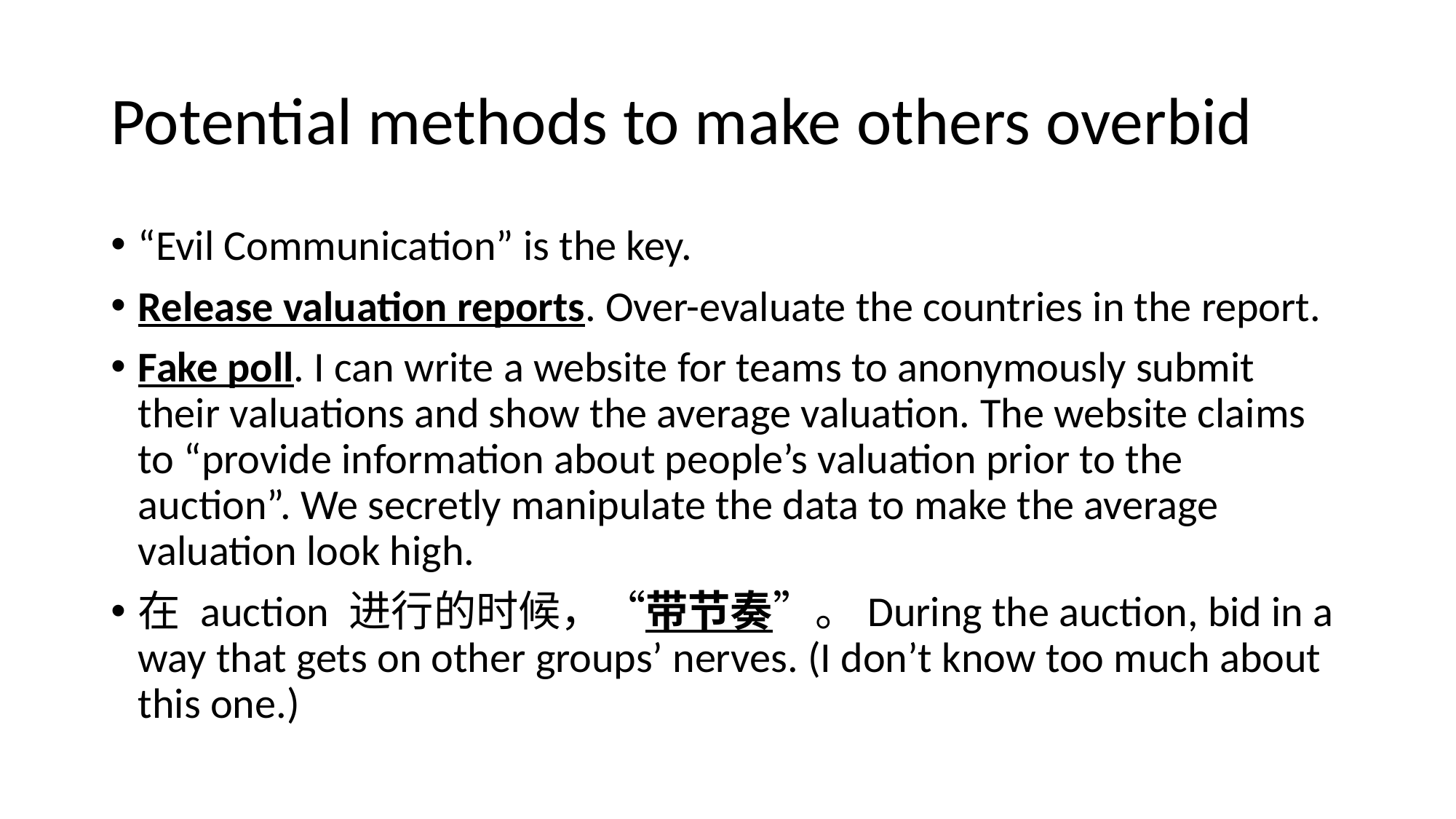

# Potential methods to make others overbid
“Evil Communication” is the key.
Release valuation reports. Over-evaluate the countries in the report.
Fake poll. I can write a website for teams to anonymously submit their valuations and show the average valuation. The website claims to “provide information about people’s valuation prior to the auction”. We secretly manipulate the data to make the average valuation look high.
在 auction 进行的时候，“带节奏”。During the auction, bid in a way that gets on other groups’ nerves. (I don’t know too much about this one.)